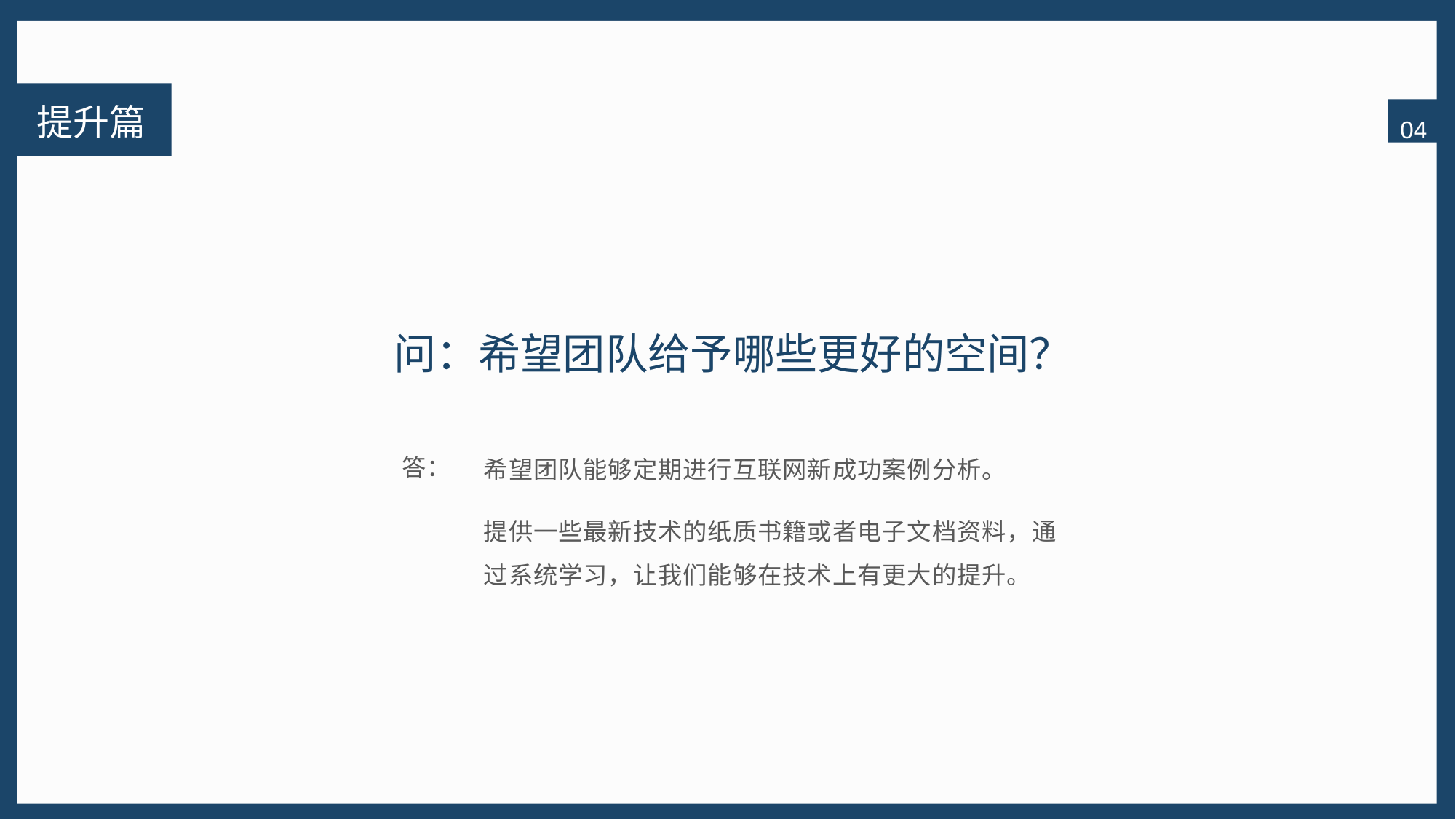

提升篇
04
问：希望团队给予哪些更好的空间？
答：
希望团队能够定期进行互联网新成功案例分析。
提供一些最新技术的纸质书籍或者电子文档资料，通过系统学习，让我们能够在技术上有更大的提升。